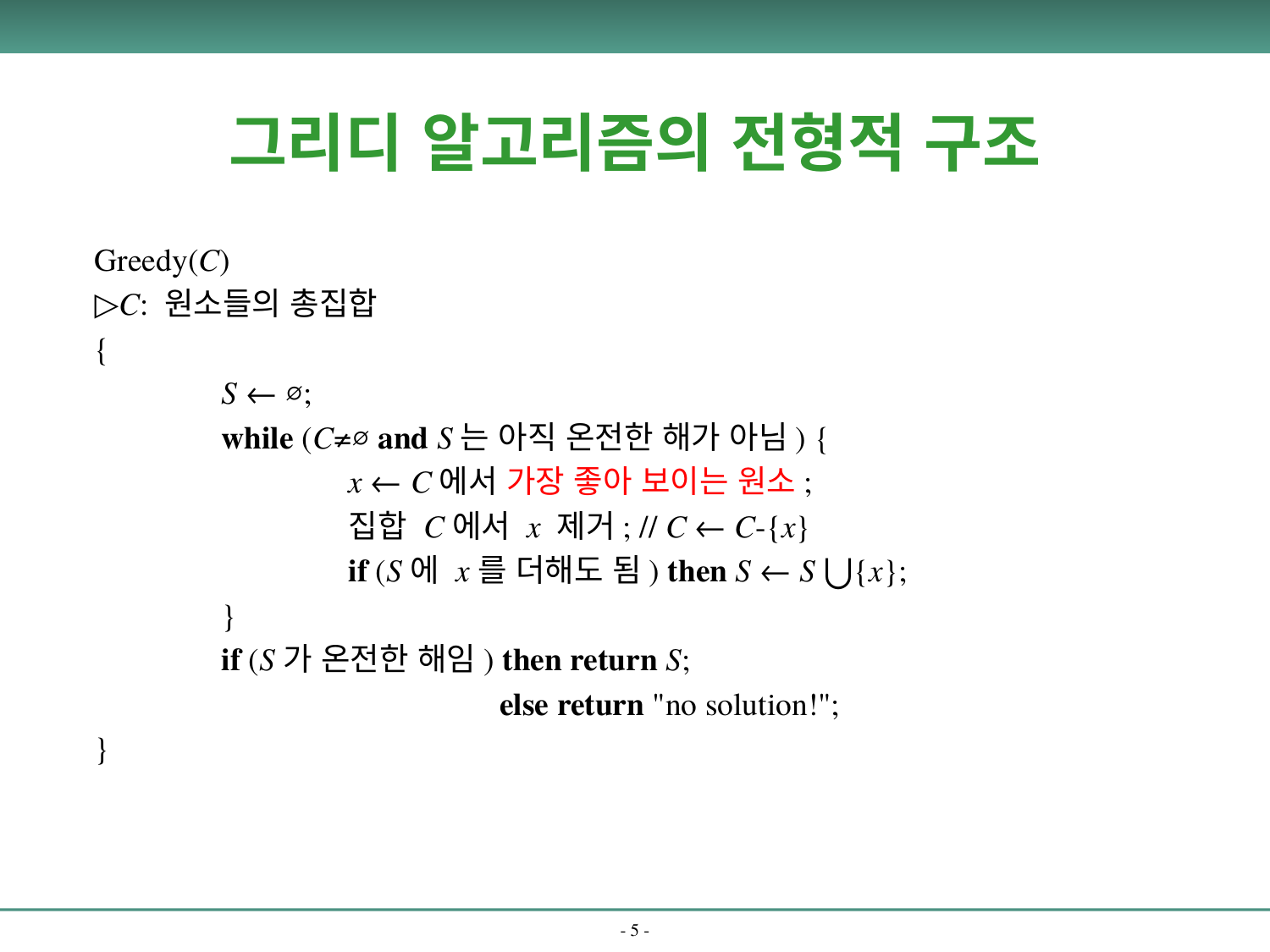

# 그리디 알고리즘의 전형적 구조
Greedy(C)
▷C: 원소들의 총집합
{
	S ← ∅;
	while (C≠∅ and S는 아직 온전한 해가 아님) {
		x ← C에서 가장 좋아 보이는 원소;
		집합 C에서 x 제거; // C ← C-{x}
		if (S에 x를 더해도 됨) then S ← S ⋃{x};
	}
	if (S가 온전한 해임) then return S;
			   else return "no solution!";
}